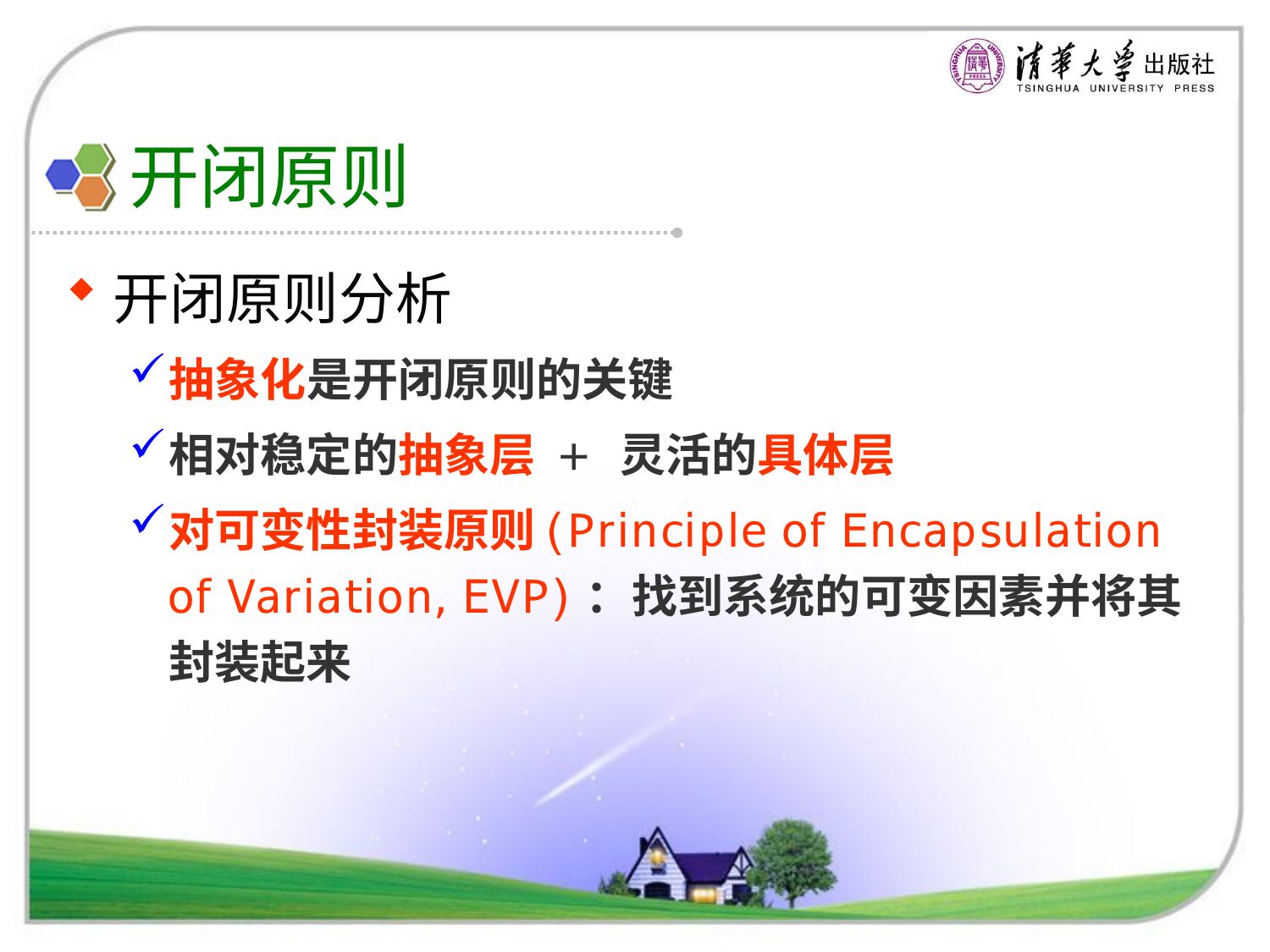

# 开闭原则
开闭原则分析
抽象化是开闭原则的关键
相对稳定的抽象层 + 灵活的具体层
对可变性封装原则(Principle of Encapsulation of Variation, EVP)：找到系统的可变因素并将其封装起来